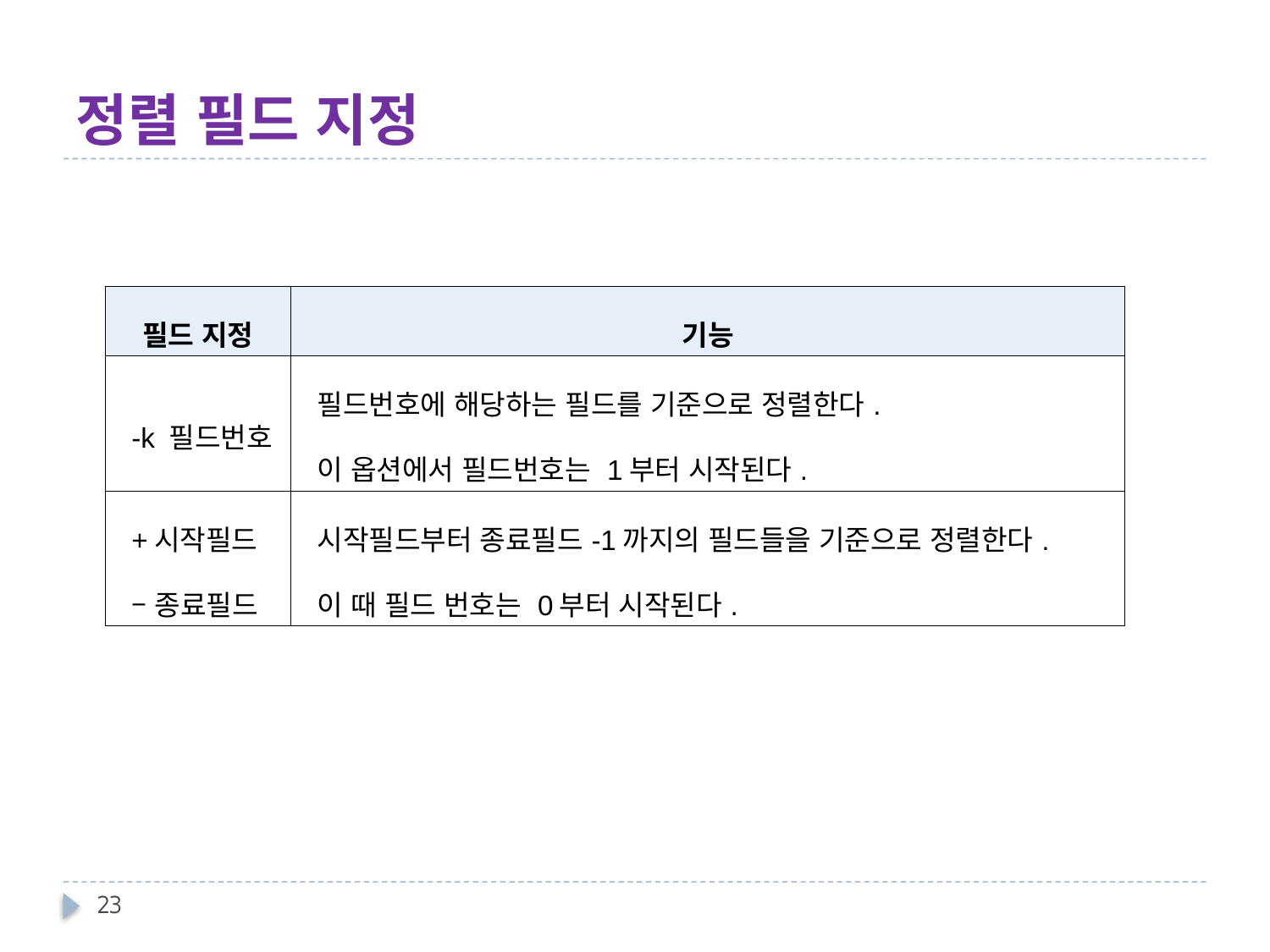

# 정렬 필드 지정

| 필드 지정 | 기능 |
| --- | --- |
| -k 필드번호 | 필드번호에 해당하는 필드를 기준으로 정렬한다. 이 옵션에서 필드번호는 1부터 시작된다. |
| +시작필드 –종료필드 | 시작필드부터 종료필드-1까지의 필드들을 기준으로 정렬한다. 이 때 필드 번호는 0부터 시작된다. |
23